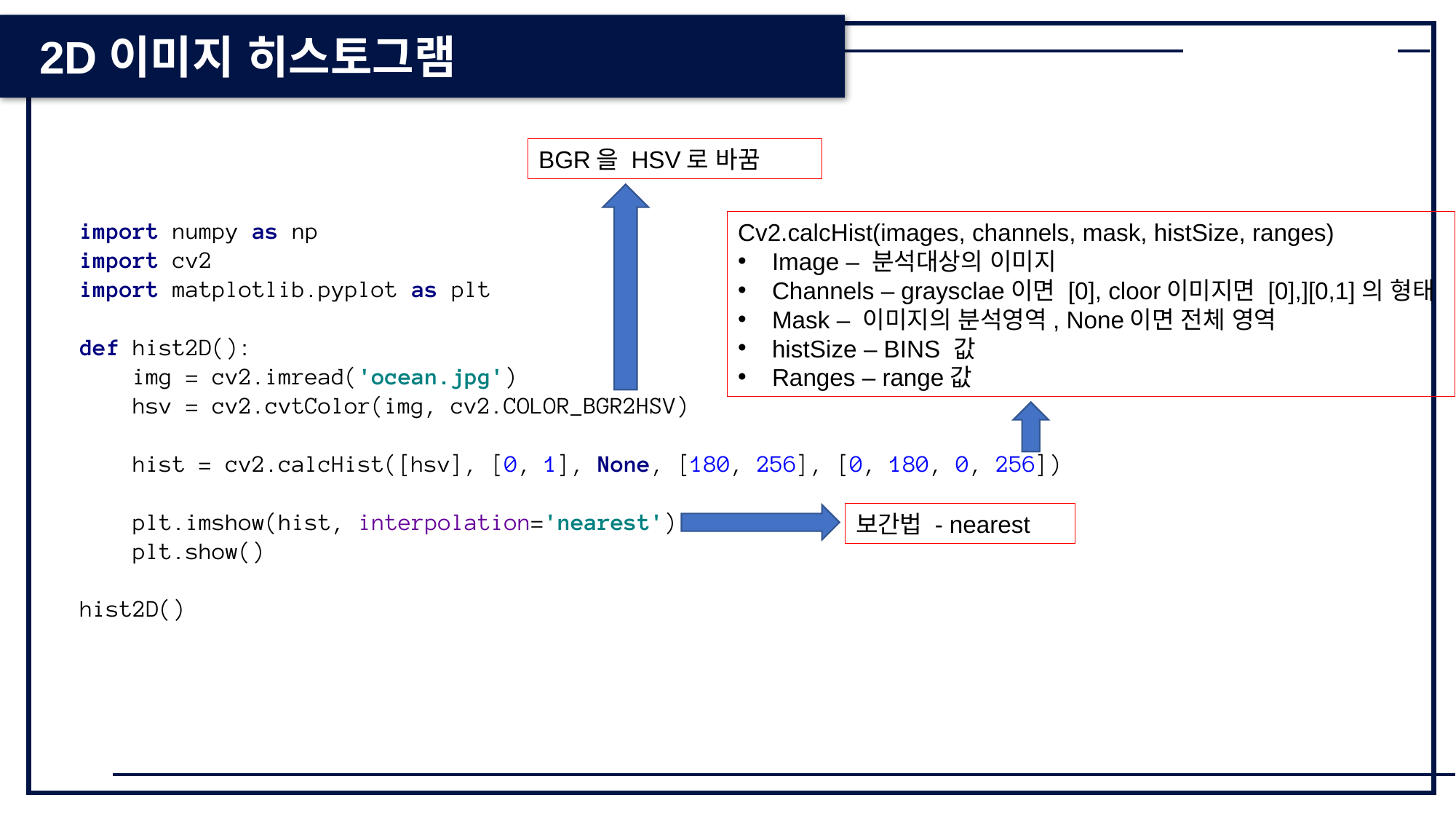

2D이미지 히스토그램
BGR을 HSV로 바꿈
import numpy as np
import cv2
import matplotlib.pyplot as plt
def hist2D():
    img = cv2.imread('ocean.jpg')
    hsv = cv2.cvtColor(img, cv2.COLOR_BGR2HSV)
    hist = cv2.calcHist([hsv], [0, 1], None, [180, 256], [0, 180, 0, 256])
    plt.imshow(hist, interpolation='nearest')
    plt.show()
hist2D()
Cv2.calcHist(images, channels, mask, histSize, ranges)
Image – 분석대상의 이미지
Channels – graysclae이면 [0], cloor이미지면 [0],][0,1]의 형태
Mask – 이미지의 분석영역, None이면 전체 영역
histSize – BINS 값
Ranges – range값

보간법 - nearest